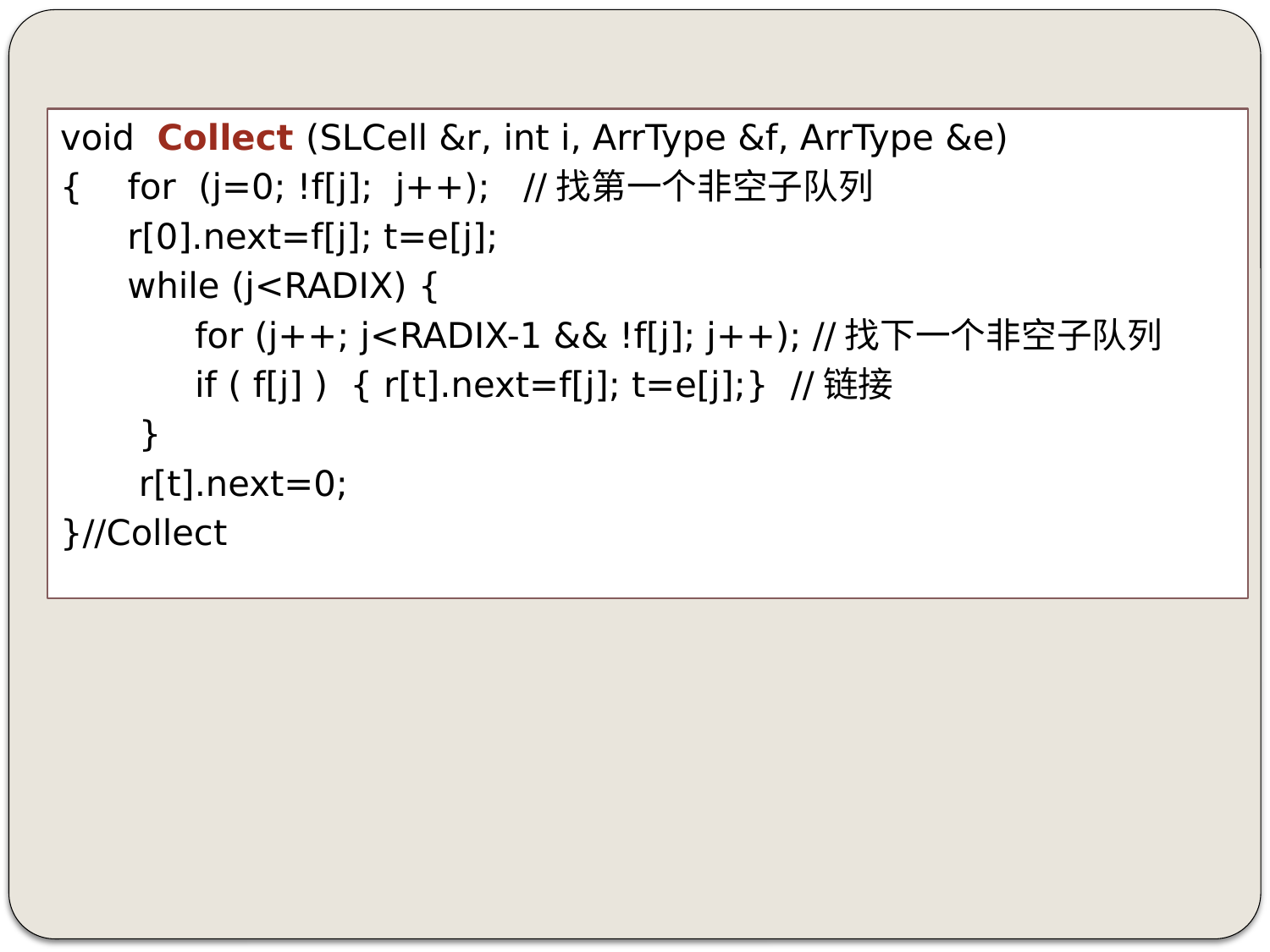

void  Collect (SLCell &r, int i, ArrType &f, ArrType &e)
{    for  (j=0; !f[j];  j++);   //找第一个非空子队列
      r[0].next=f[j]; t=e[j];
      while (j<RADIX) {
            for (j++; j<RADIX-1 && !f[j]; j++); //找下一个非空子队列
            if ( f[j] )  { r[t].next=f[j]; t=e[j];}  //链接
       }
       r[t].next=0;
}//Collect